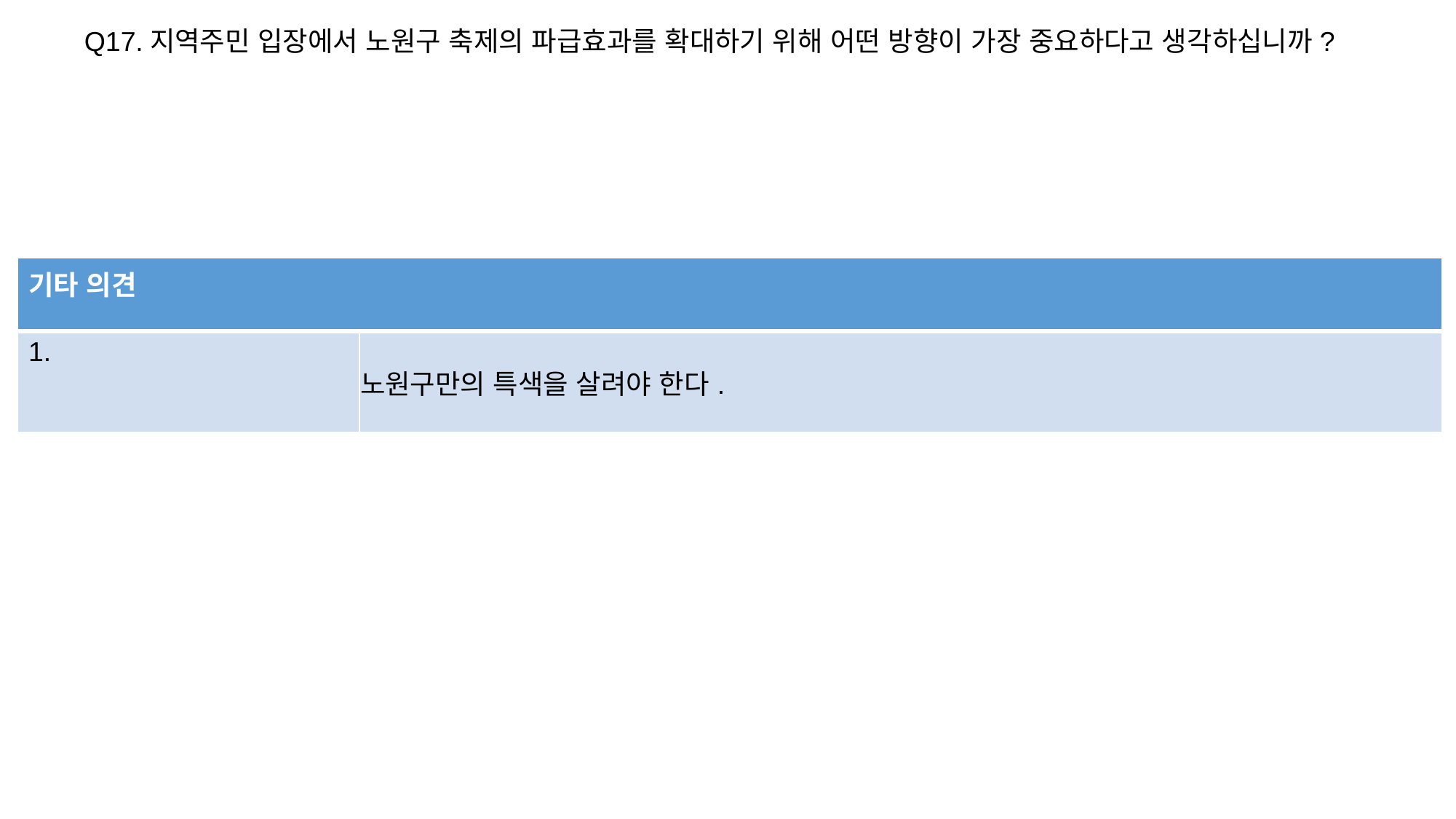

Q17.지역주민 입장에서 노원구 축제의 파급효과를 확대하기 위해 어떤 방향이 가장 중요하다고 생각하십니까?
| 기타 의견 |  |
| --- | --- |
| 1. | 노원구만의 특색을 살려야 한다. |